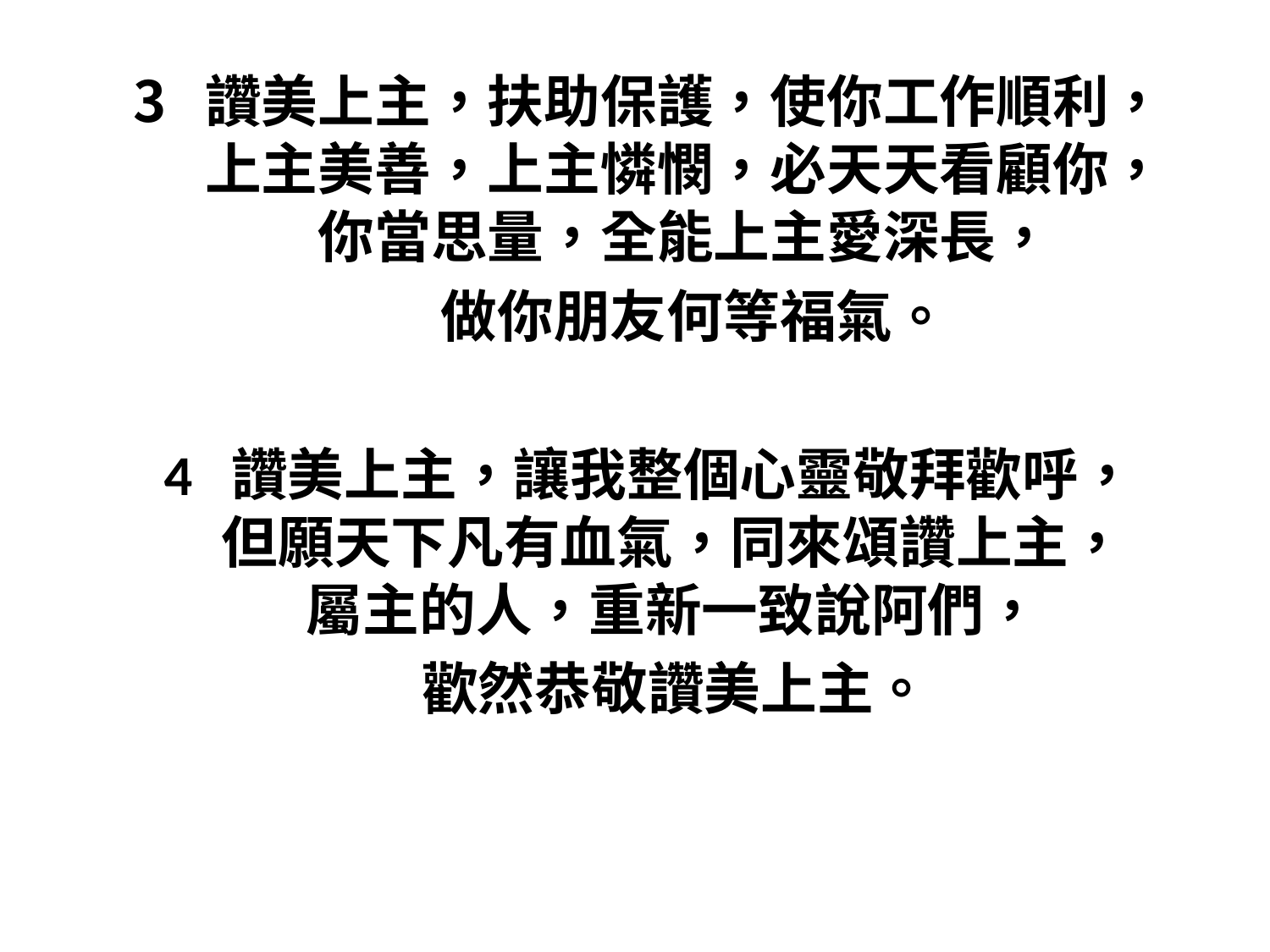

#
讚美上主，扶助保護，使你工作順利，
上主美善，上主憐憫，必天天看顧你，
你當思量，全能上主愛深長，
      做你朋友何等福氣。

4  讚美上主，讓我整個心靈敬拜歡呼，
但願天下凡有血氣，同來頌讚上主，
屬主的人，重新一致說阿們，
    歡然恭敬讚美上主。